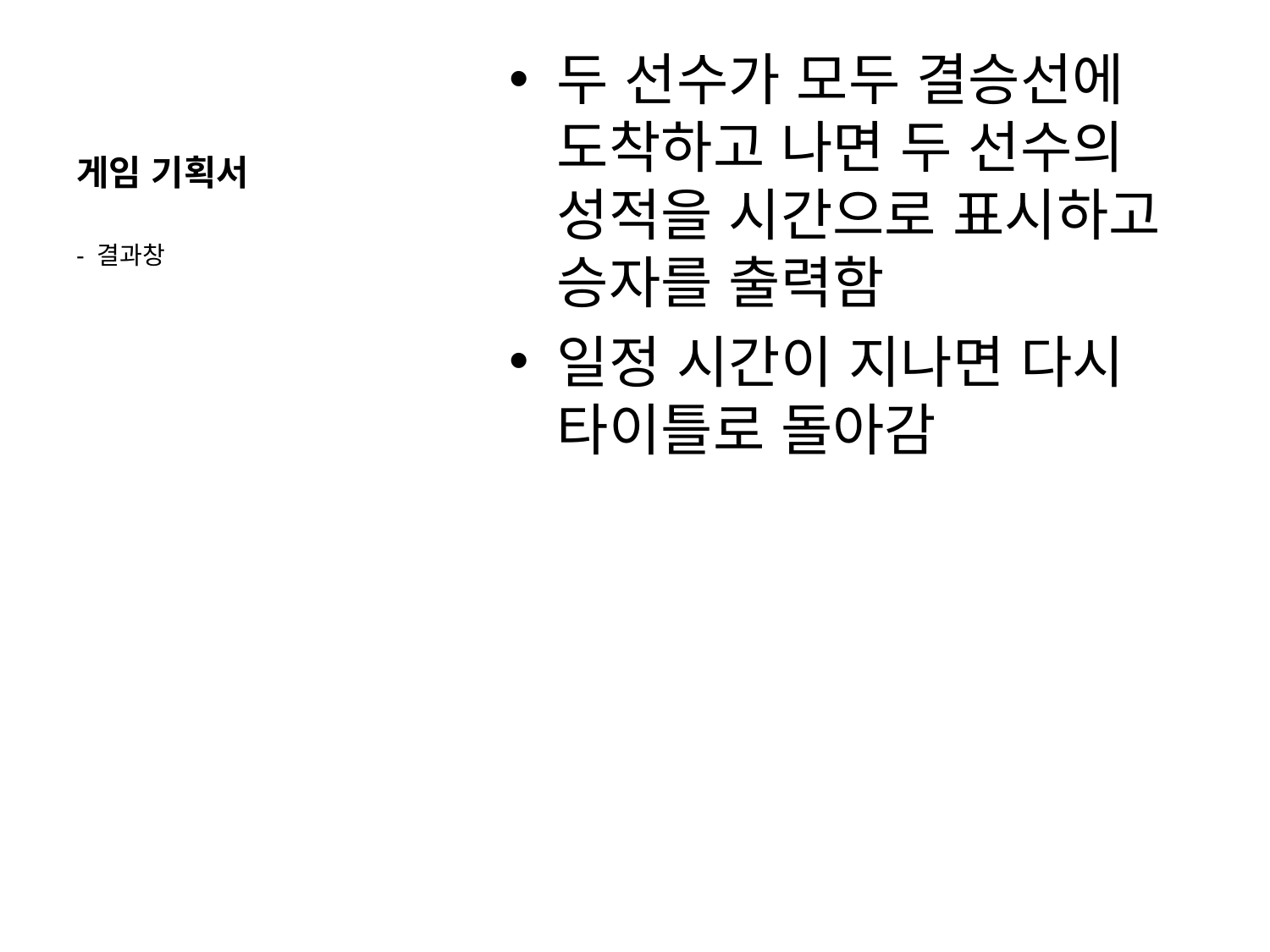

# 게임 기획서
두 선수가 모두 결승선에 도착하고 나면 두 선수의 성적을 시간으로 표시하고 승자를 출력함
일정 시간이 지나면 다시 타이틀로 돌아감

- 결과창